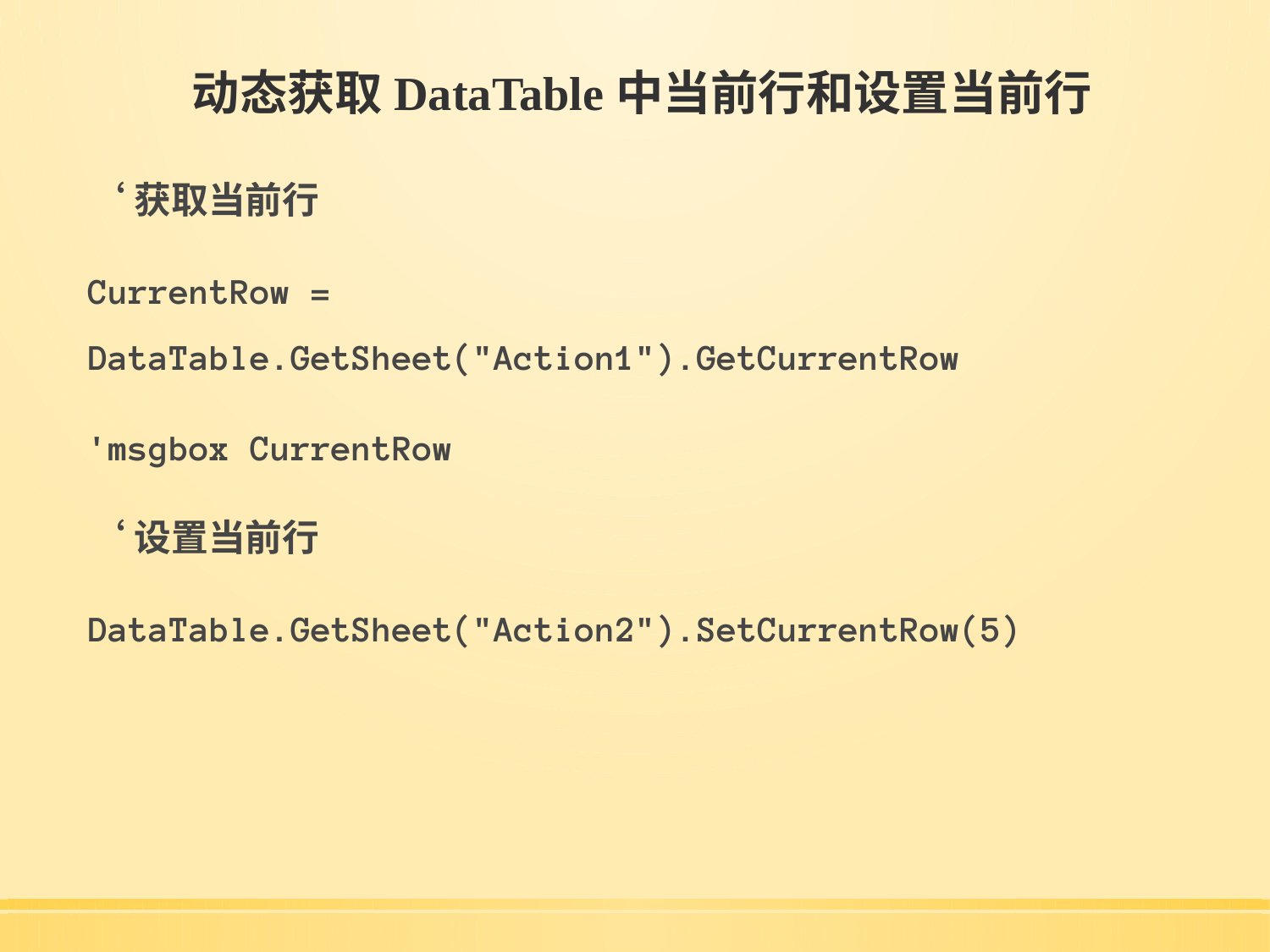

# 动态获取DataTable中当前行和设置当前行
‘获取当前行
CurrentRow = DataTable.GetSheet("Action1").GetCurrentRow
'msgbox CurrentRow
‘设置当前行
DataTable.GetSheet("Action2").SetCurrentRow(5)